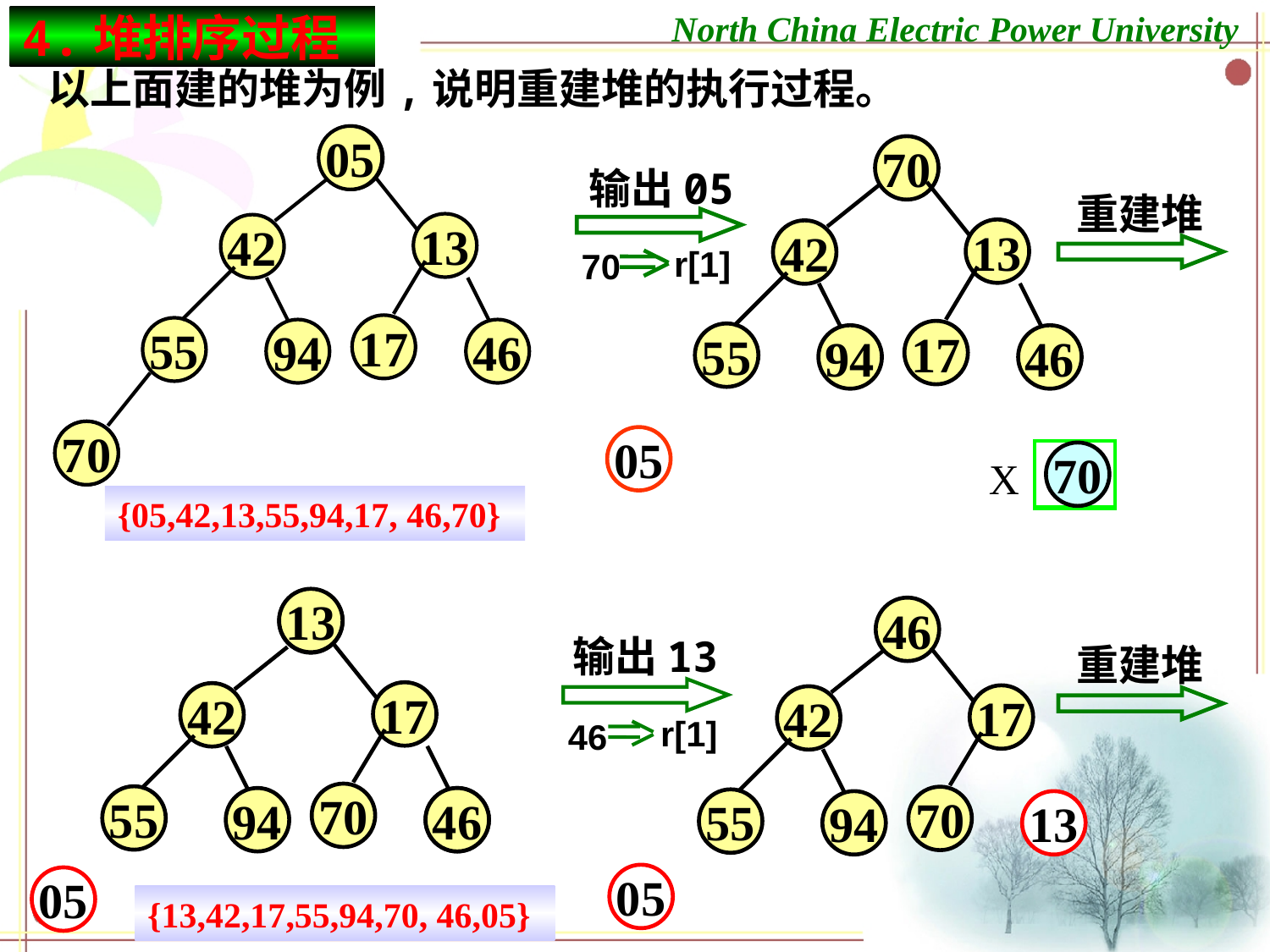

4.堆排序过程
以上面建的堆为例,说明重建堆的执行过程。
05
05
70
输出05

r[1]
70

重建堆

13
42
13
42

17
55
94
46
17
55
94
46

70
70
05

70
X
{05,42,13,55,94,17, 46,70}
13
13
46
输出13

r[1]
46

重建堆

17
42
17
42

70
55
70
94
46
46
55
94
13
05
05
{13,42,17,55,94,70, 46,05}